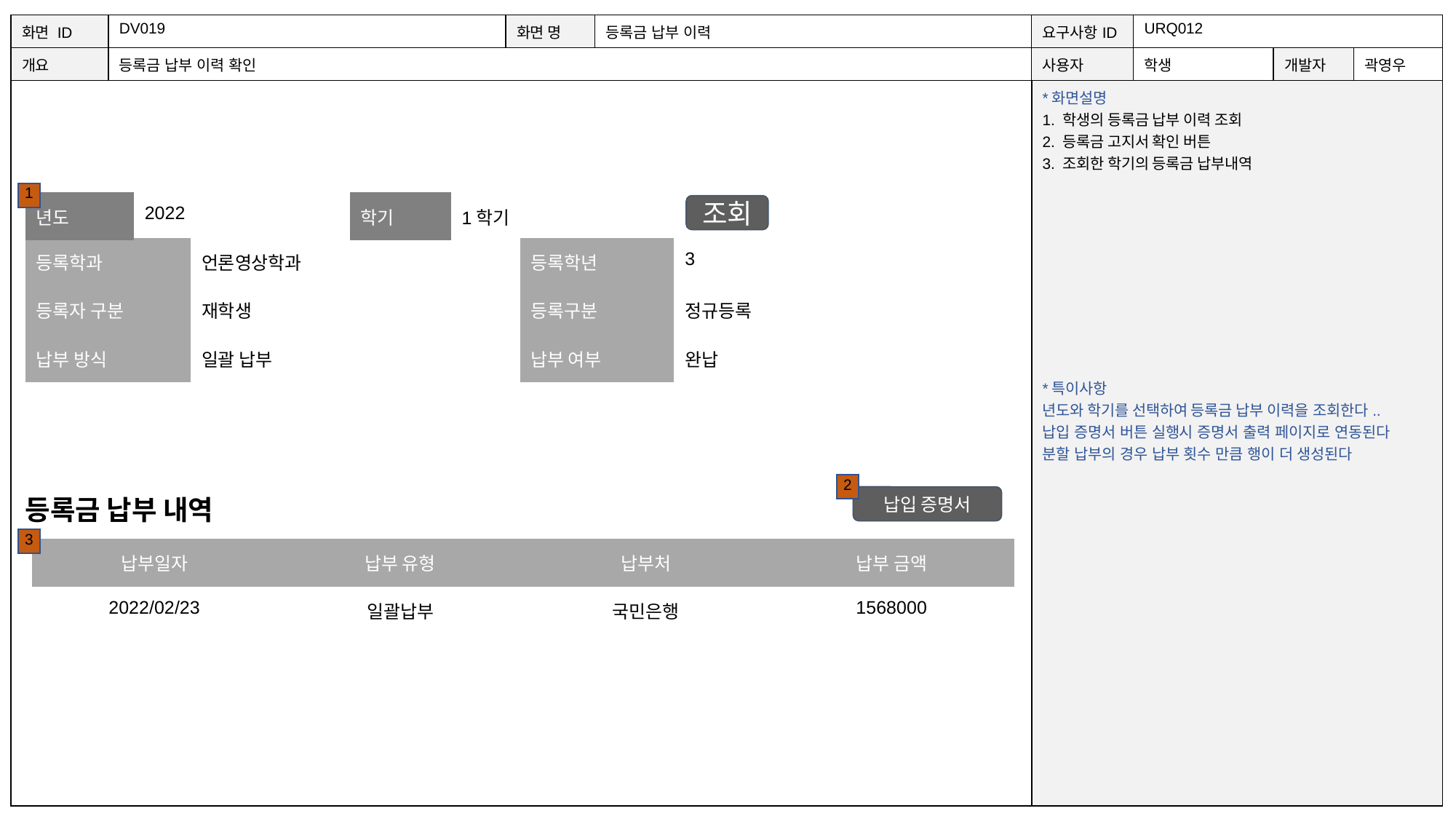

| 화면 ID | DV019 | 화면 명 | 등록금 납부 이력 | 요구사항ID | URQ012 |  |  |
| --- | --- | --- | --- | --- | --- | --- | --- |
| 개요 | 등록금 납부 이력 확인 |  |  | 사용자 | 학생 | 개발자 | 곽영우 |
|  |  |  |  | \*화면설명 1. 학생의 등록금 납부 이력 조회 2. 등록금 고지서 확인 버튼 3. 조회한 학기의 등록금 납부내역 \*특이사항 년도와 학기를 선택하여 등록금 납부 이력을 조회한다.. 납입 증명서 버튼 실행시 증명서 출력 페이지로 연동된다 분할 납부의 경우 납부 횟수 만큼 행이 더 생성된다 |  |  |  |
1
| 년도 | 2022 | 학기 | 1학기 |
| --- | --- | --- | --- |
조회
| 등록학과 | 언론영상학과 | 등록학년 | 3 |
| --- | --- | --- | --- |
| 등록자 구분 | 재학생 | 등록구분 | 정규등록 |
| 납부 방식 | 일괄 납부 | 납부 여부 | 완납 |

2
납입 증명서
등록금 납부 내역
3
| 납부일자 | 납부 유형 | 납부처 | 납부 금액 |
| --- | --- | --- | --- |
| 2022/02/23 | 일괄납부 | 국민은행 | 1568000 |